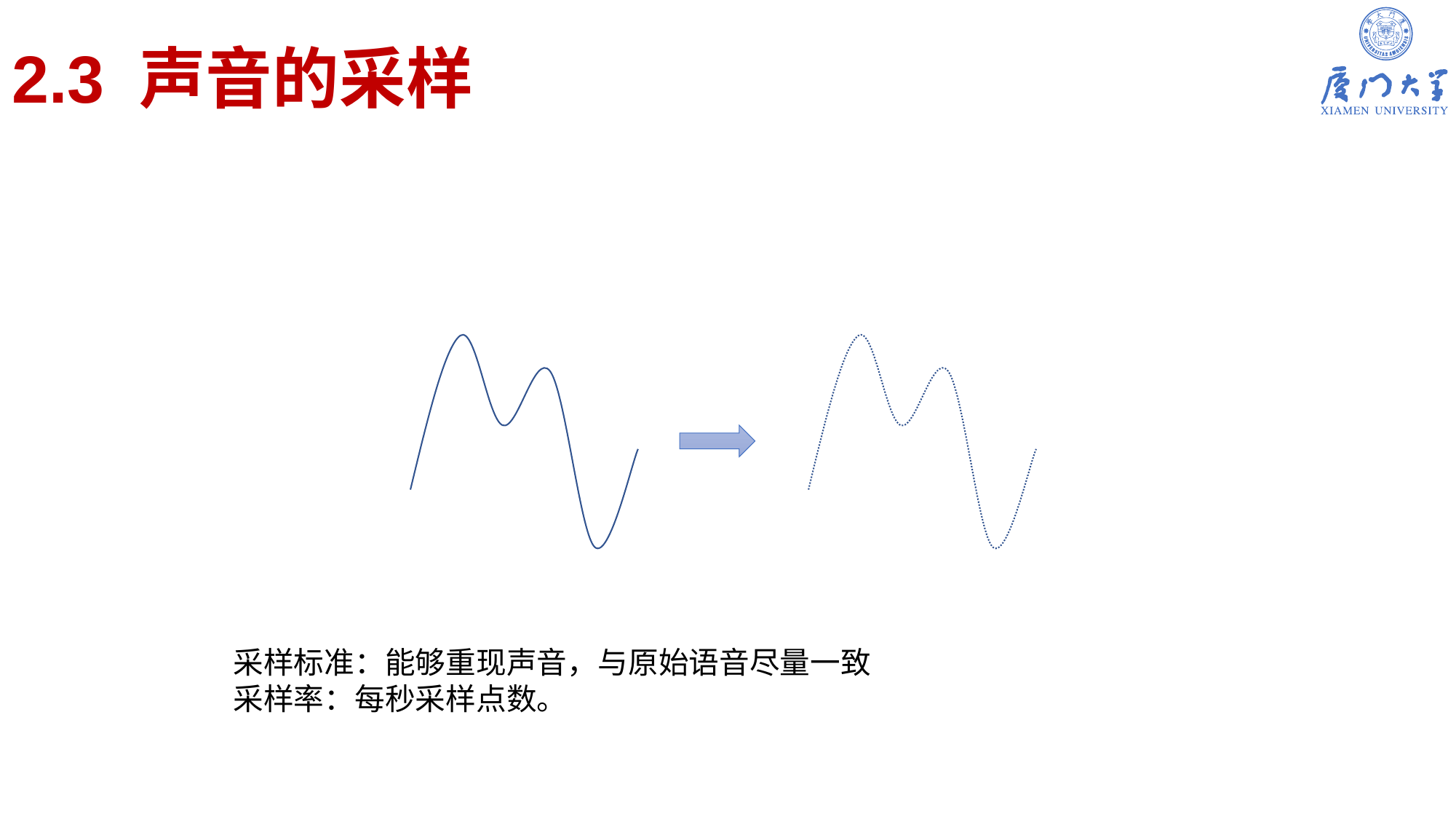

# 2.3 声音的采样

采样标准：能够重现声音，与原始语音尽量一致
采样率：每秒采样点数。